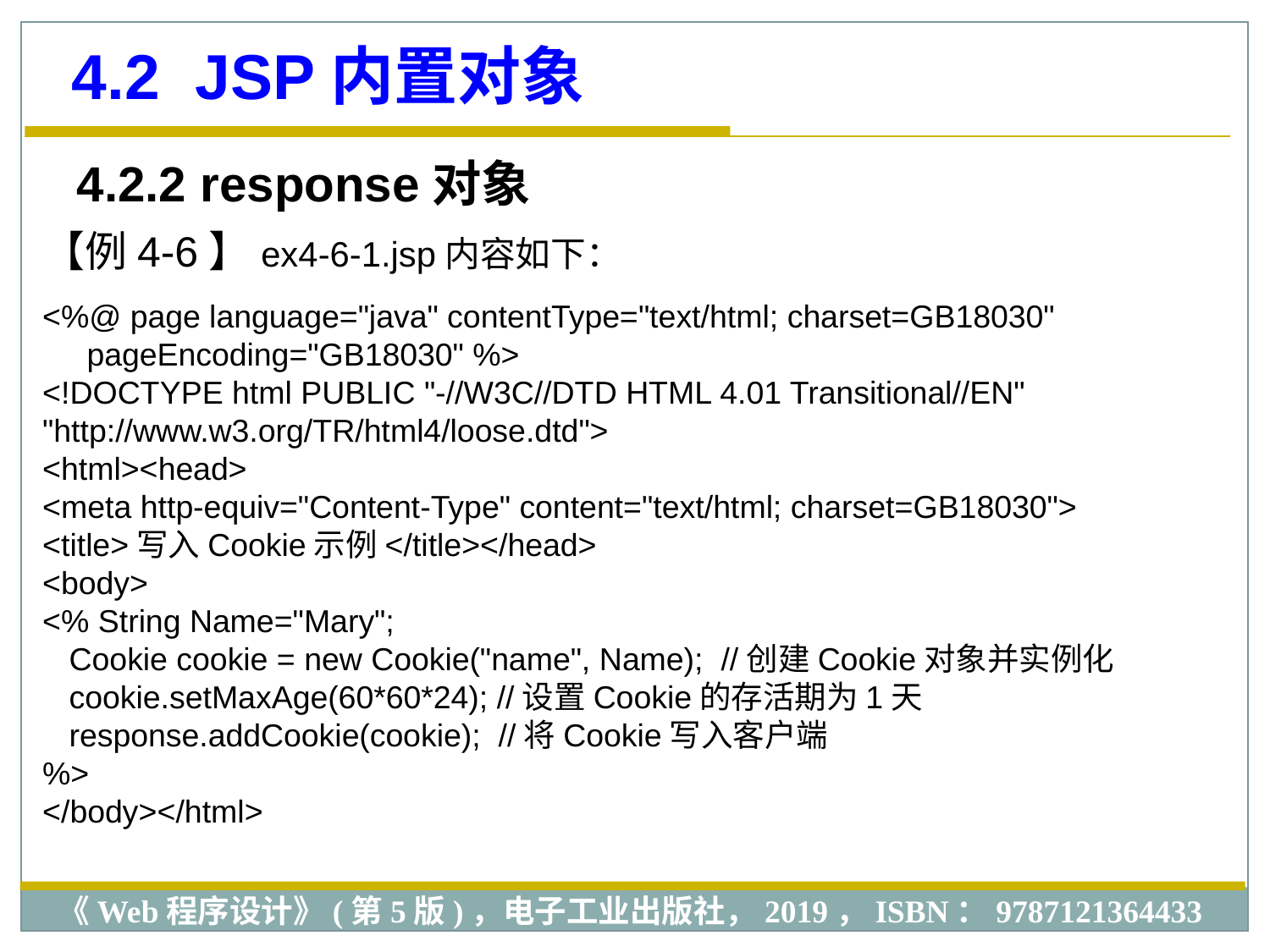

4.2  JSP内置对象
4.2.2 response对象
【例4-6】ex4-6-1.jsp内容如下：
<%@ page language="java" contentType="text/html; charset=GB18030"
     pageEncoding="GB18030" %>
<!DOCTYPE html PUBLIC "-//W3C//DTD HTML 4.01 Transitional//EN"
"http://www.w3.org/TR/html4/loose.dtd">
<html><head>
<meta http-equiv="Content-Type" content="text/html; charset=GB18030">
<title>写入Cookie示例</title></head>
<body>
<% String Name="Mary";
   Cookie cookie = new Cookie("name", Name);  //创建Cookie对象并实例化
   cookie.setMaxAge(60*60*24); //设置Cookie的存活期为1天
   response.addCookie(cookie);  //将Cookie写入客户端
%>
</body></html>